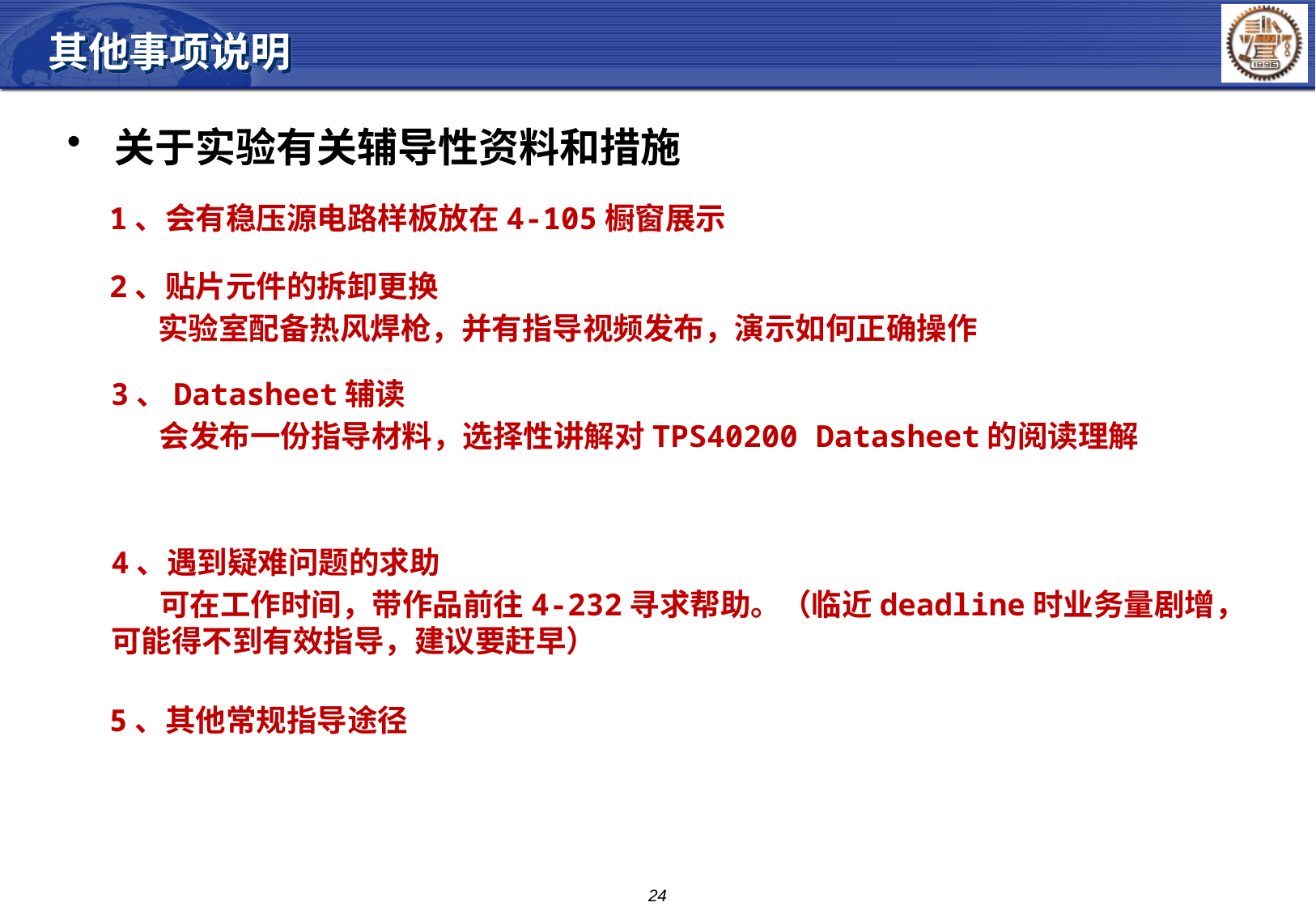

其他事项说明
 关于实验有关辅导性资料和措施
1、会有稳压源电路样板放在4-105橱窗展示
2、贴片元件的拆卸更换
      实验室配备热风焊枪，并有指导视频发布，演示如何正确操作
3、Datasheet辅读
      会发布一份指导材料，选择性讲解对TPS40200 Datasheet的阅读理解
4、遇到疑难问题的求助
      可在工作时间，带作品前往4-232寻求帮助。（临近deadline时业务量剧增，可能得不到有效指导，建议要赶早）
5、其他常规指导途径
24